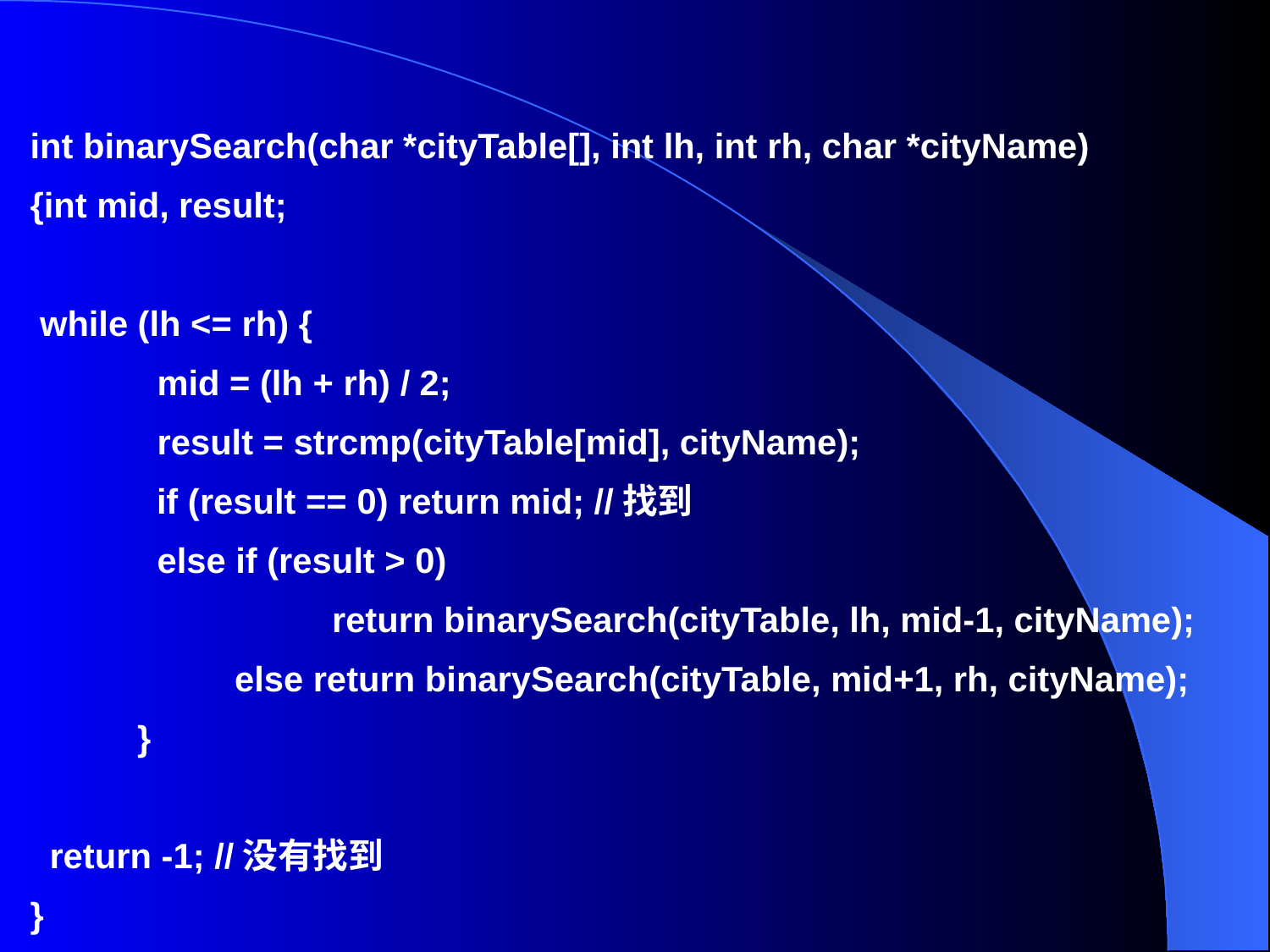

int binarySearch(char *cityTable[], int lh, int rh, char *cityName)
{int mid, result;

 while (lh <= rh) {
	mid = (lh + rh) / 2;
	result = strcmp(cityTable[mid], cityName);
             if (result == 0) return mid; //找到
	else if (result > 0)
                               return binarySearch(cityTable, lh, mid-1, cityName);
                     else return binarySearch(cityTable, mid+1, rh, cityName);
           }

  return -1; //没有找到
}